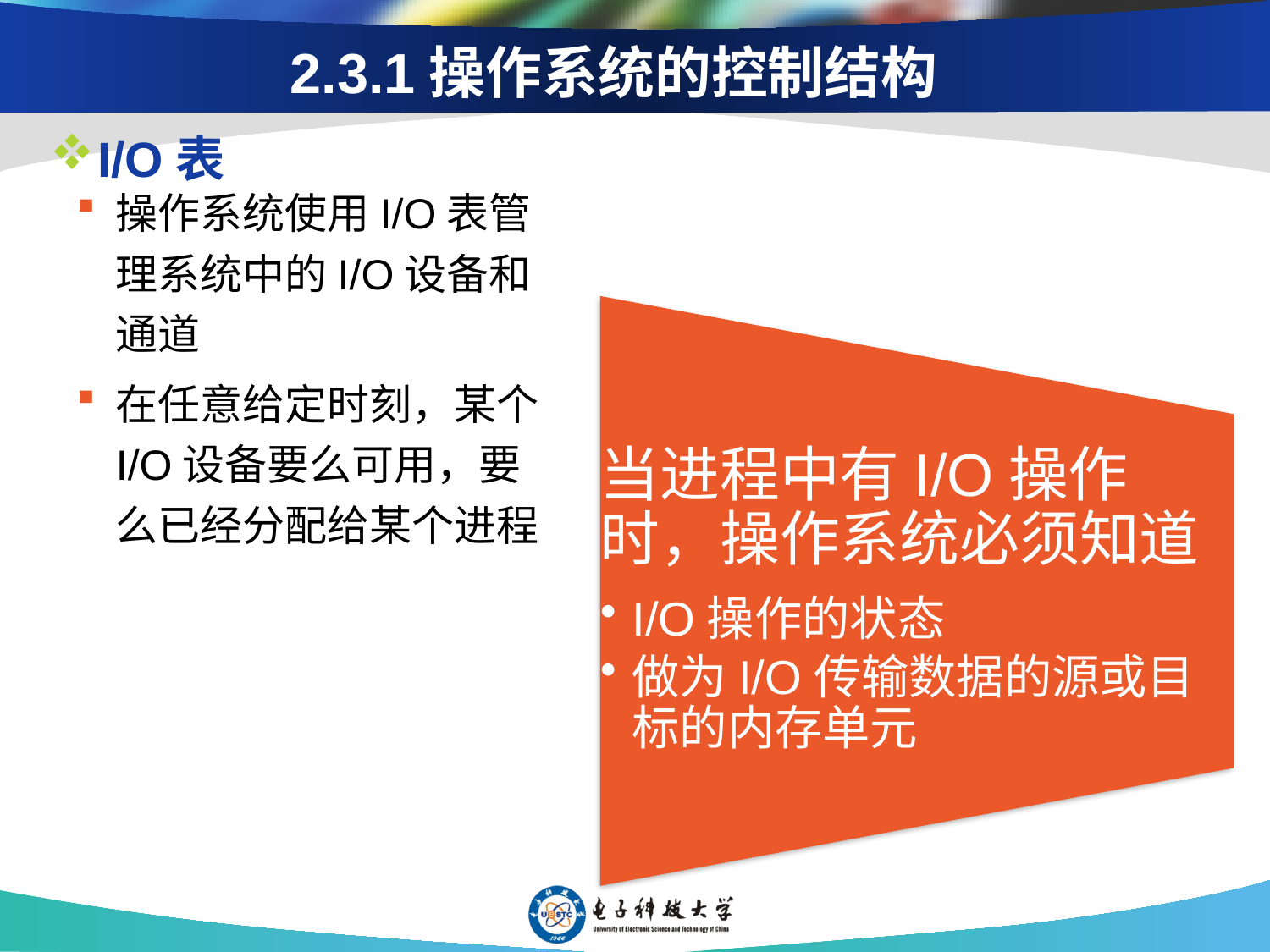

# 2.3.1操作系统的控制结构
I/O表
操作系统使用I/O表管理系统中的I/O设备和通道
在任意给定时刻，某个I/O设备要么可用，要么已经分配给某个进程
当进程中有I/O操作时，操作系统必须知道
I/O操作的状态
做为I/O传输数据的源或目标的内存单元